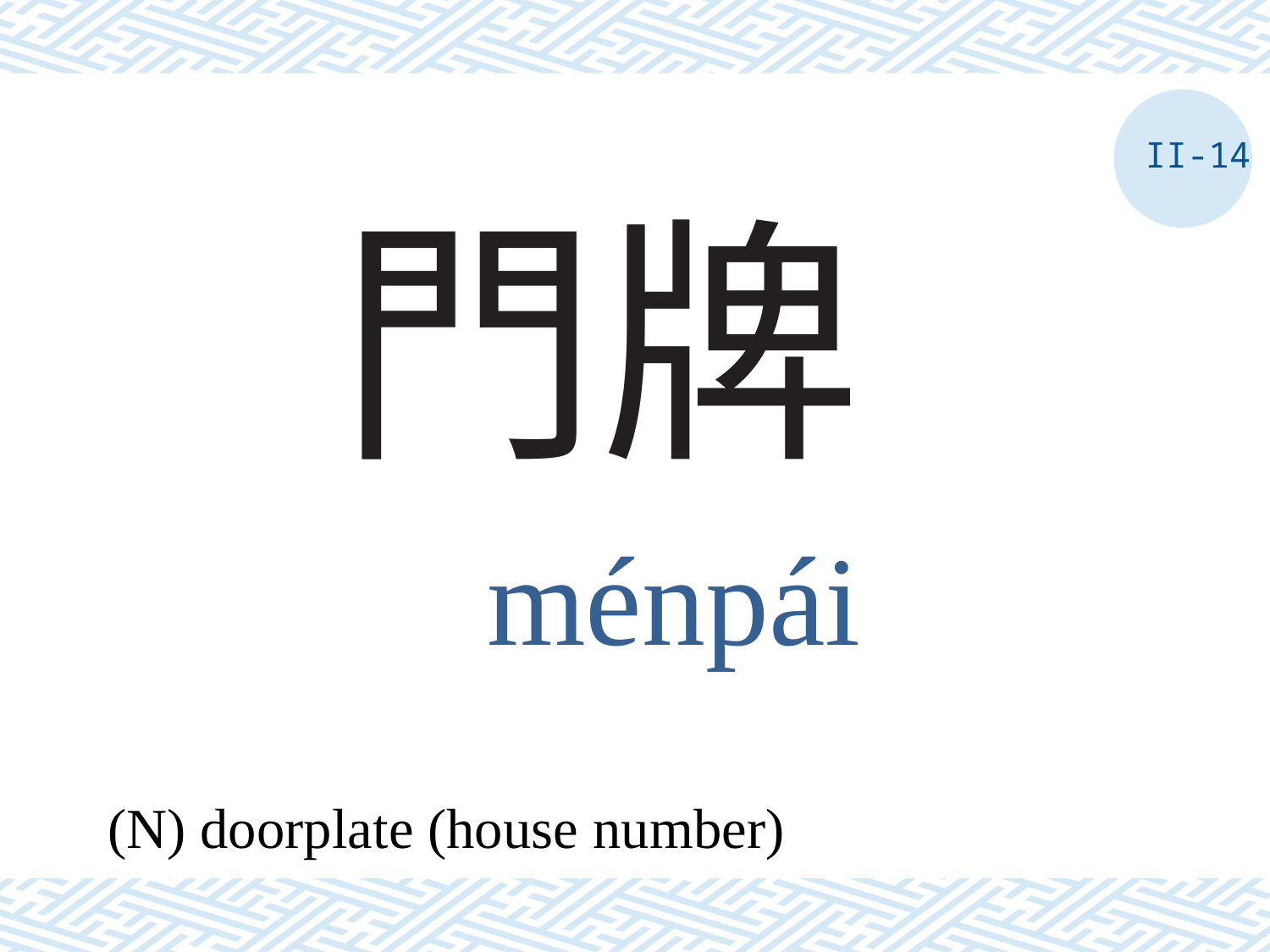

II-14

# 門牌
ménpái
(N) doorplate (house number)